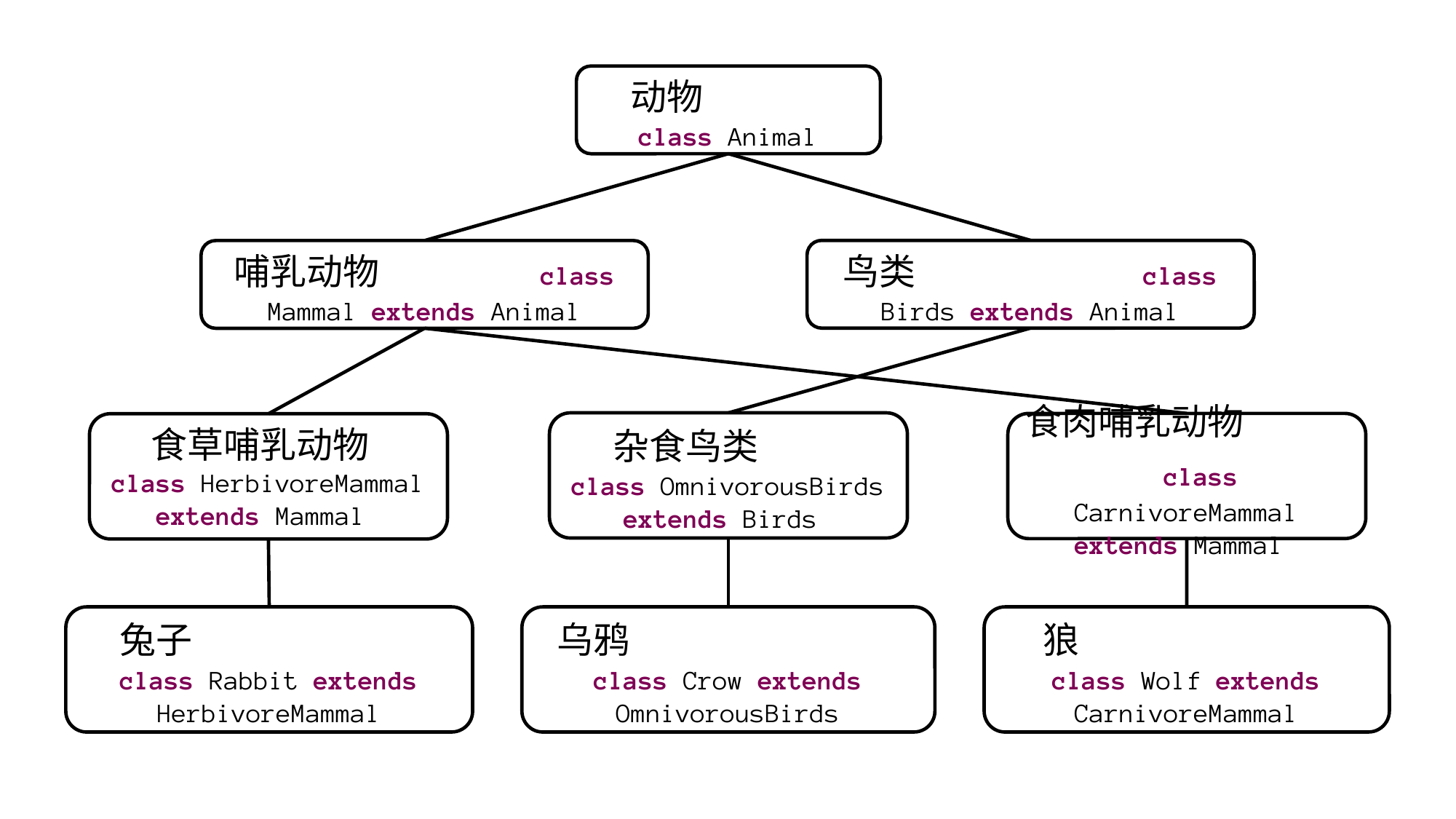

动物              class Animal
鸟类                       class Birds extends Animal
哺乳动物                class Mammal extends Animal
杂食鸟类          class OmnivorousBirds extends Birds
食肉哺乳动物              class CarnivoreMammal extends Mammal
食草哺乳动物   class HerbivoreMammal extends Mammal
乌鸦                              class Crow extends OmnivorousBirds
狼                            class Wolf extends CarnivoreMammal
兔子                         class Rabbit extends HerbivoreMammal